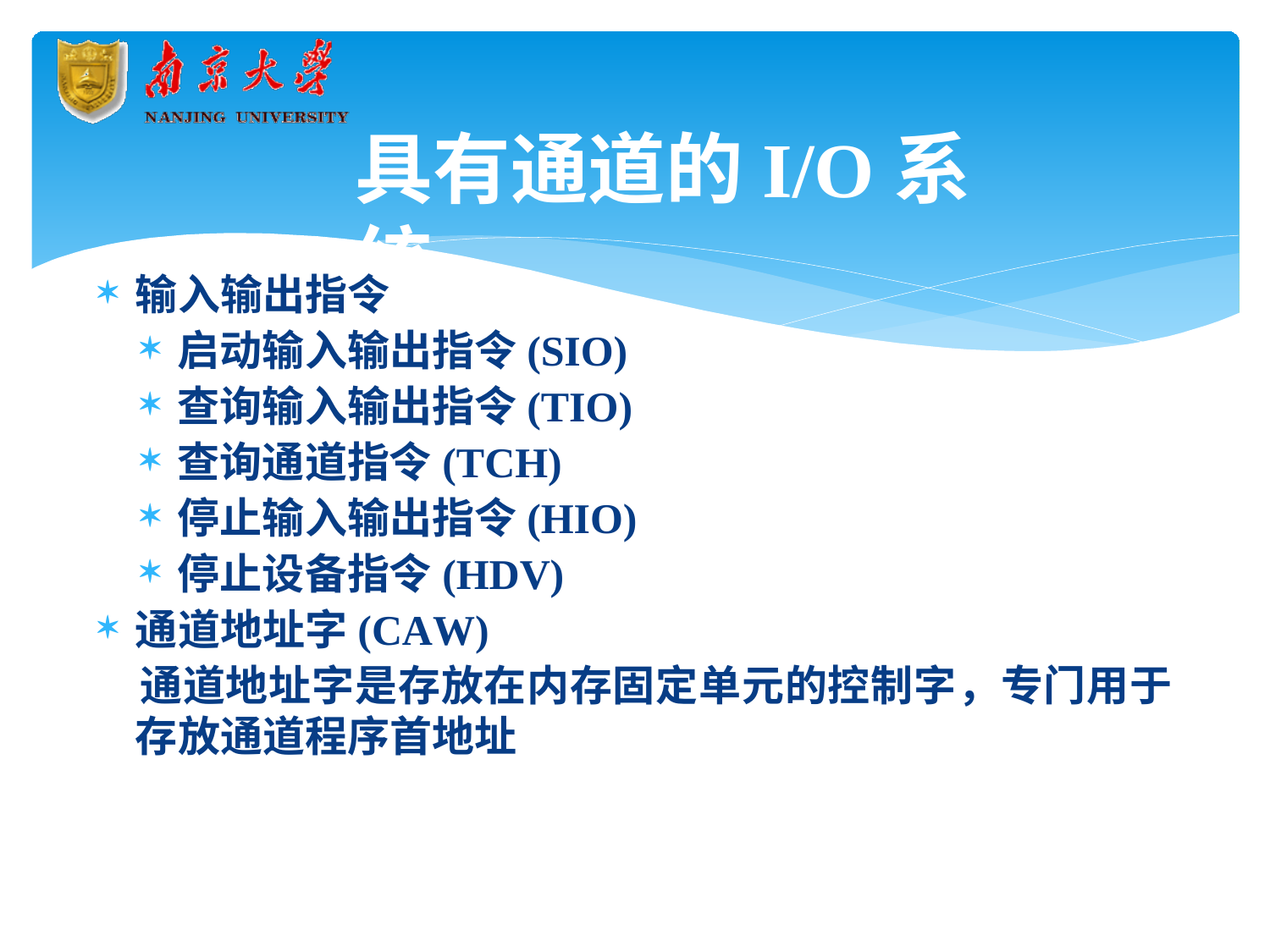

# 具有通道的I/O系统
输入输出指令
启动输入输出指令(SIO)
查询输入输出指令(TIO)
查询通道指令(TCH)
停止输入输出指令(HIO)
停止设备指令(HDV)
通道地址字(CAW)
通道地址字是存放在内存固定单元的控制字，专门用于 存放通道程序首地址